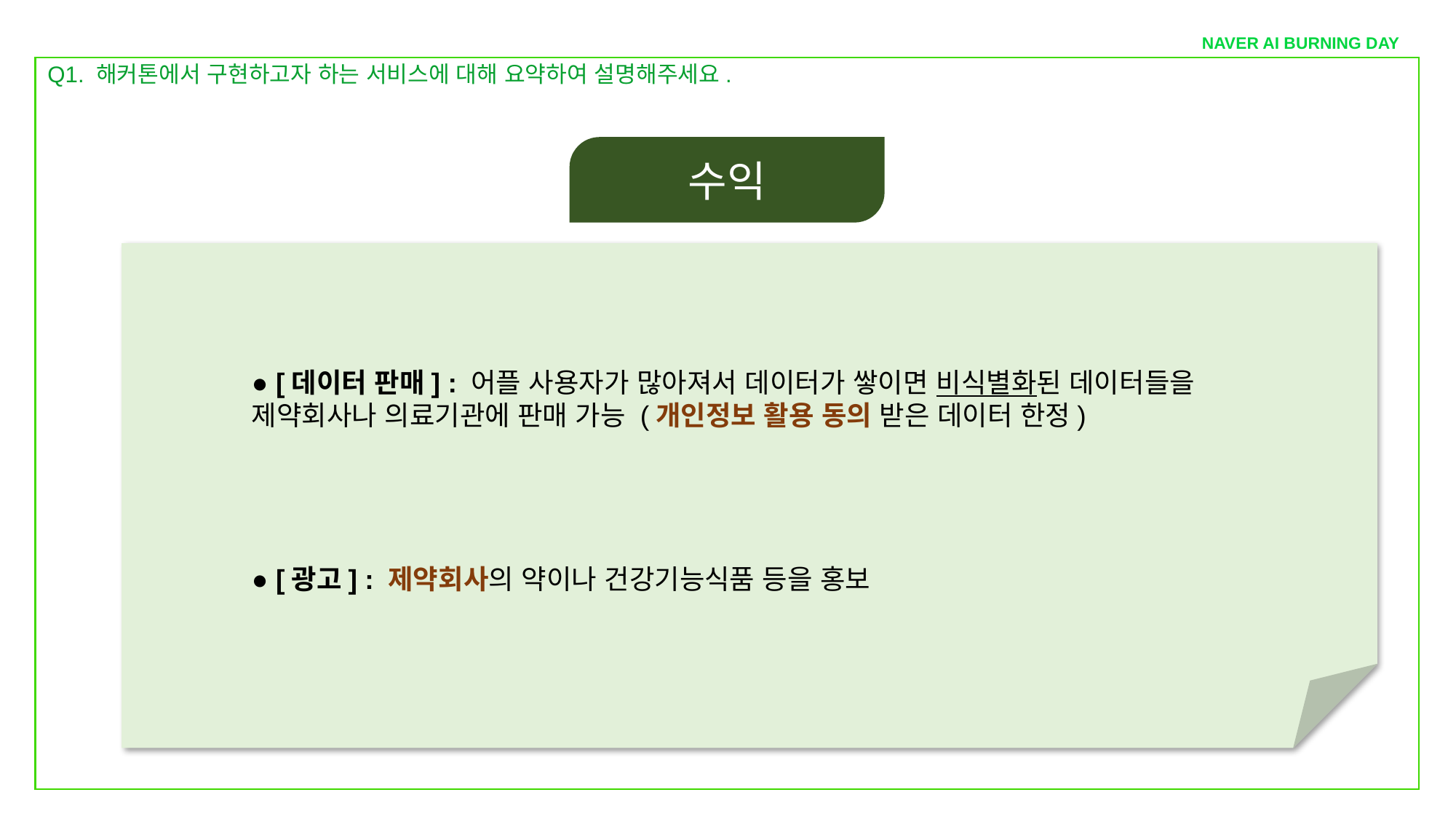

NAVER AI BURNING DAY

Q1. 해커톤에서 구현하고자 하는 서비스에 대해 요약하여 설명해주세요.
수익

● [데이터 판매] : 어플 사용자가 많아져서 데이터가 쌓이면 비식별화된 데이터들을 제약회사나 의료기관에 판매 가능 (개인정보 활용 동의 받은 데이터 한정)

● [광고] : 제약회사의 약이나 건강기능식품 등을 홍보